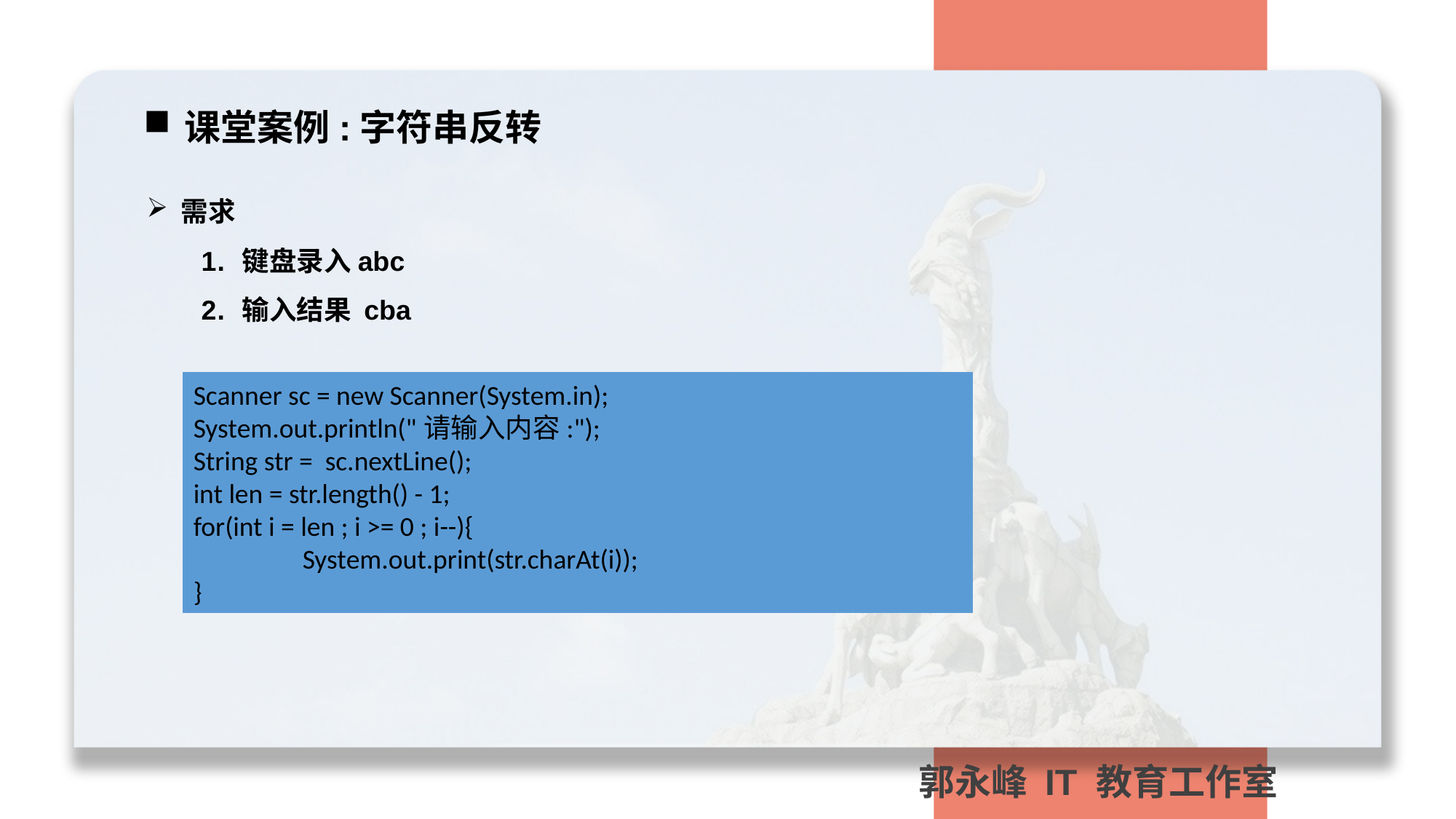

课堂案例:字符串反转
需求
键盘录入abc
输入结果 cba
Scanner sc = new Scanner(System.in);
System.out.println("请输入内容:");
String str =  sc.nextLine();
int len = str.length() - 1;
for(int i = len ; i >= 0 ; i--){
	System.out.print(str.charAt(i));
}